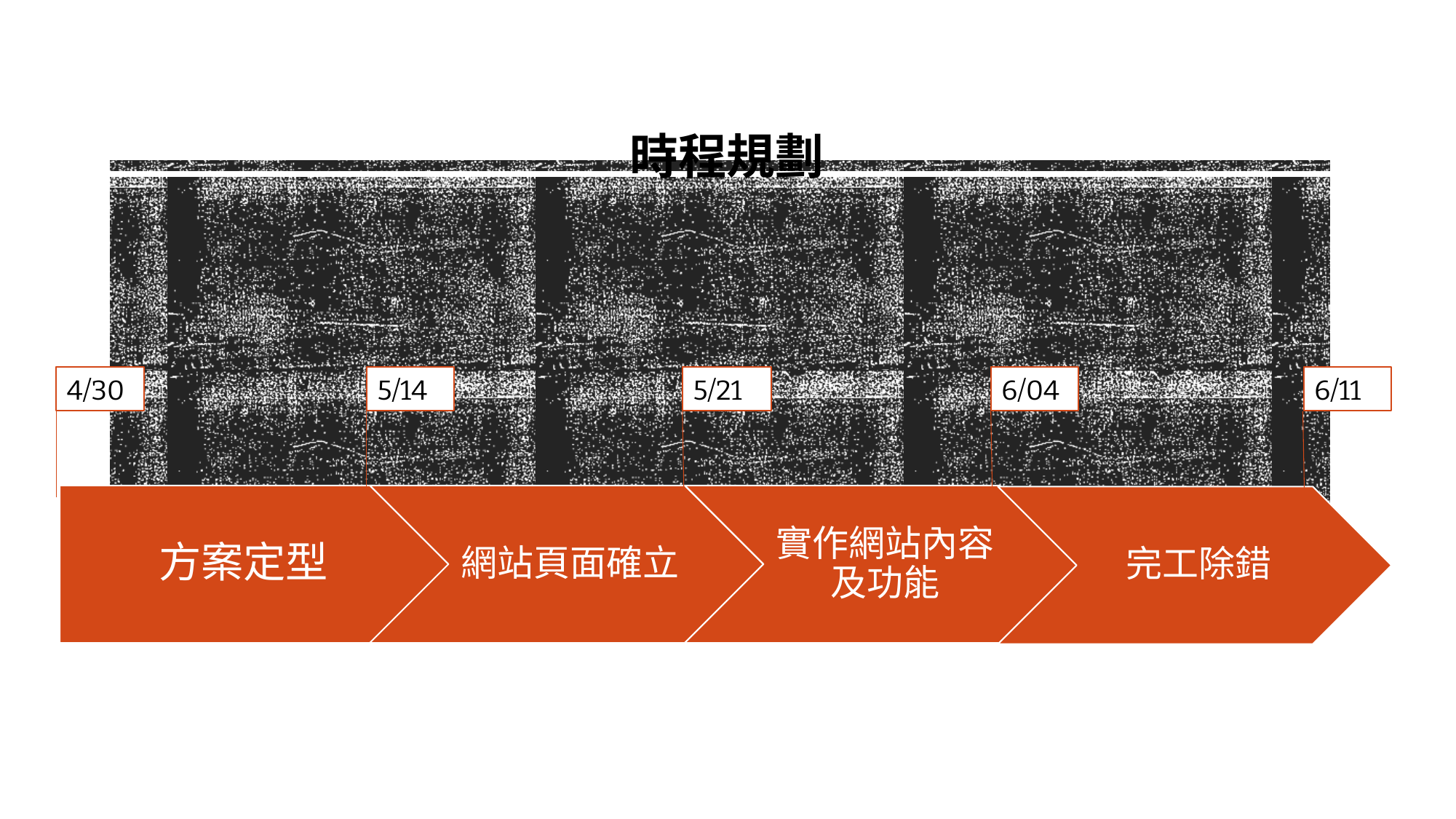

時程規劃
方案定型
網站頁面確立
實作網站內容及功能
完工除錯
6/04
6/11
4/30
5/14
5/21